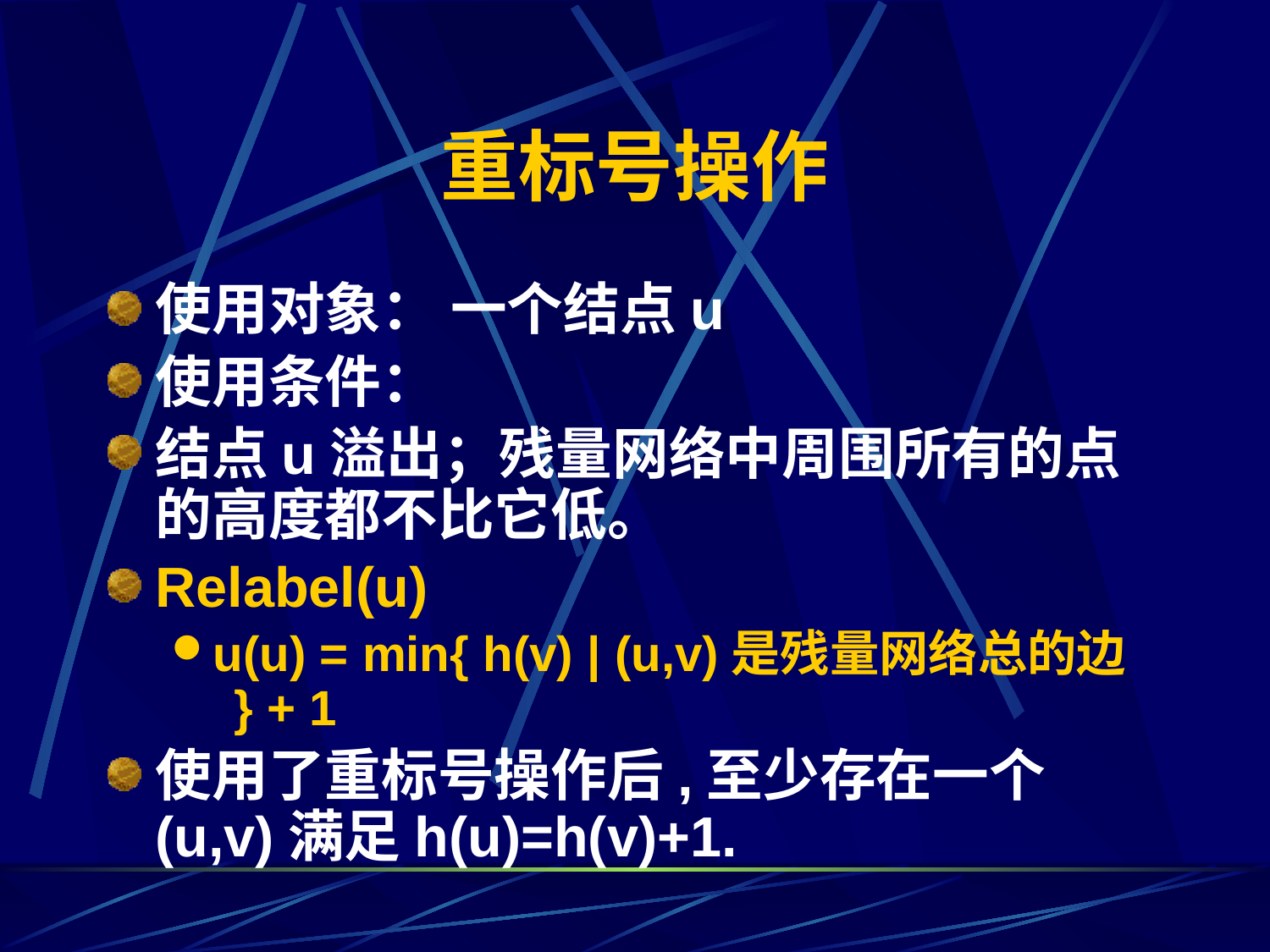

# 重标号操作
使用对象： 一个结点u
使用条件：
结点u溢出；残量网络中周围所有的点的高度都不比它低。
Relabel(u)
u(u) = min{ h(v) | (u,v)是残量网络总的边 } + 1
使用了重标号操作后,至少存在一个(u,v)满足h(u)=h(v)+1.